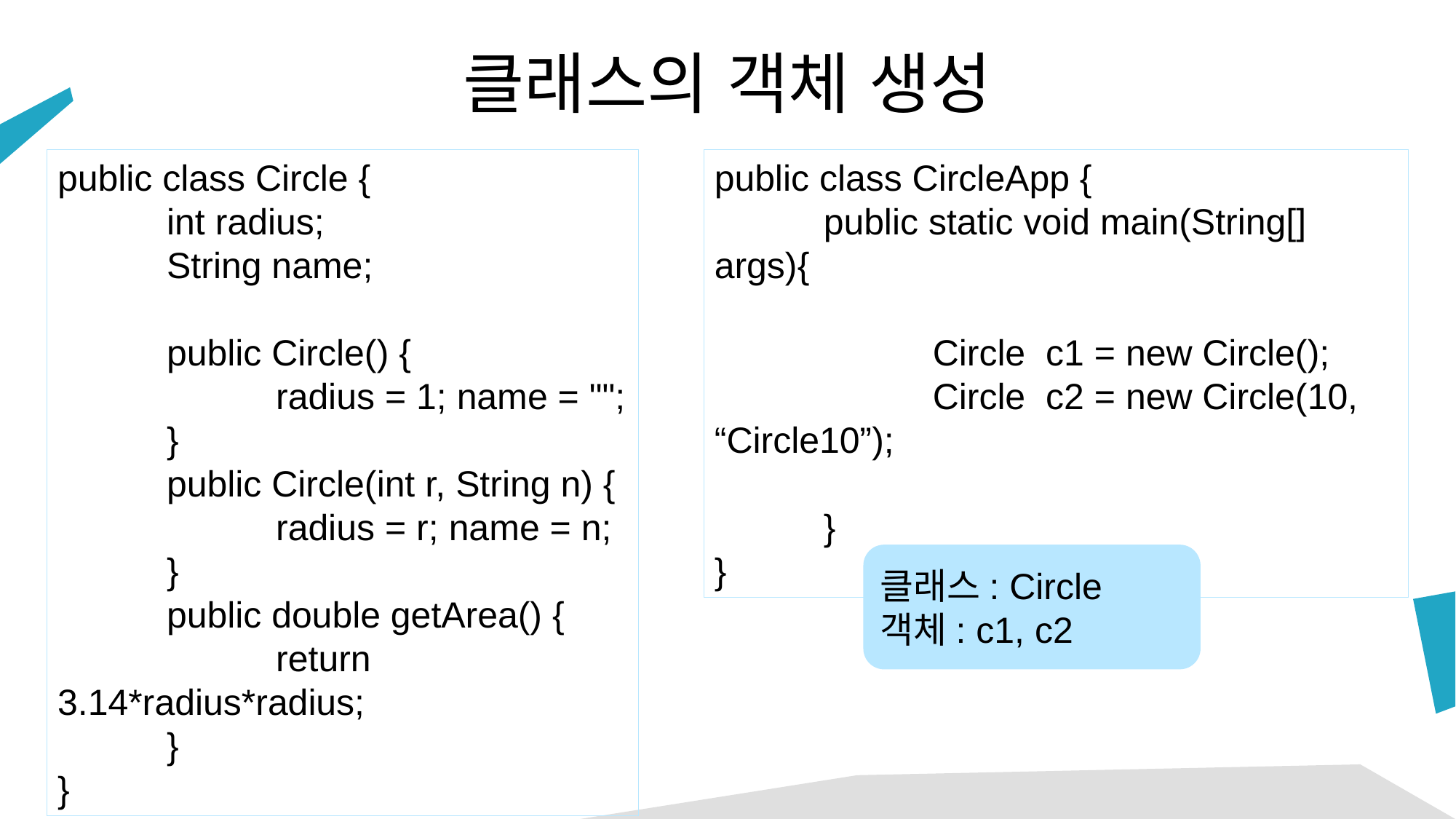

# 클래스의 객체 생성
public class Circle {
	int radius;
	String name;

	public Circle() {
		radius = 1; name = "";
	}
	public Circle(int r, String n) {
		radius = r; name = n;
	}
	public double getArea() {
		return 3.14*radius*radius;
	}
}
public class CircleApp {
	public static void main(String[] args){

		Circle  c1 = new Circle();
		Circle  c2 = new Circle(10, “Circle10”);

	}
}
클래스: Circle
객체: c1, c2